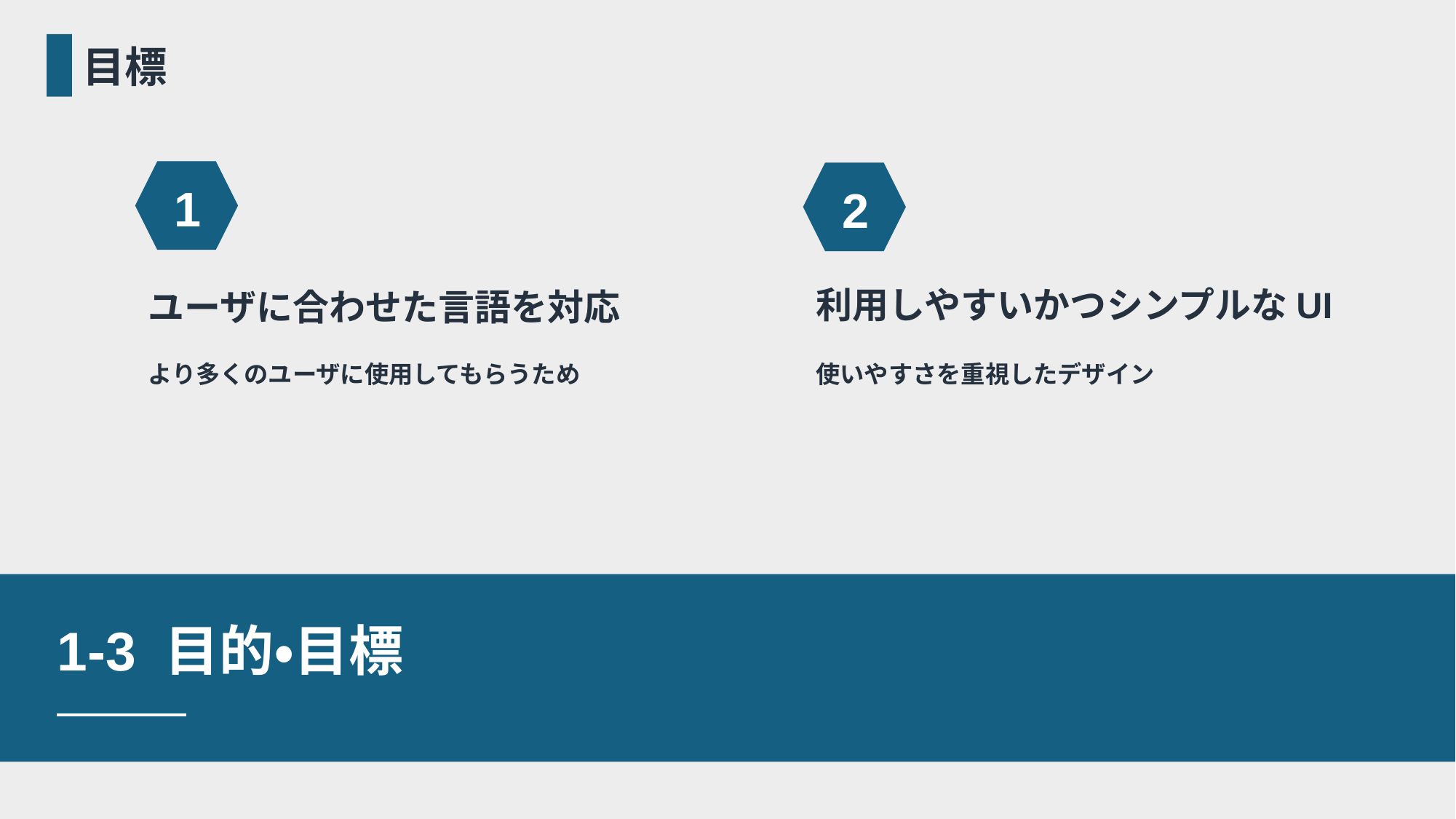

目標

1

2
利用しやすいかつシンプルなUI
ユーザに合わせた言語を対応
より多くのユーザに使用してもらうため
使いやすさを重視したデザイン

1-3 目的・目標